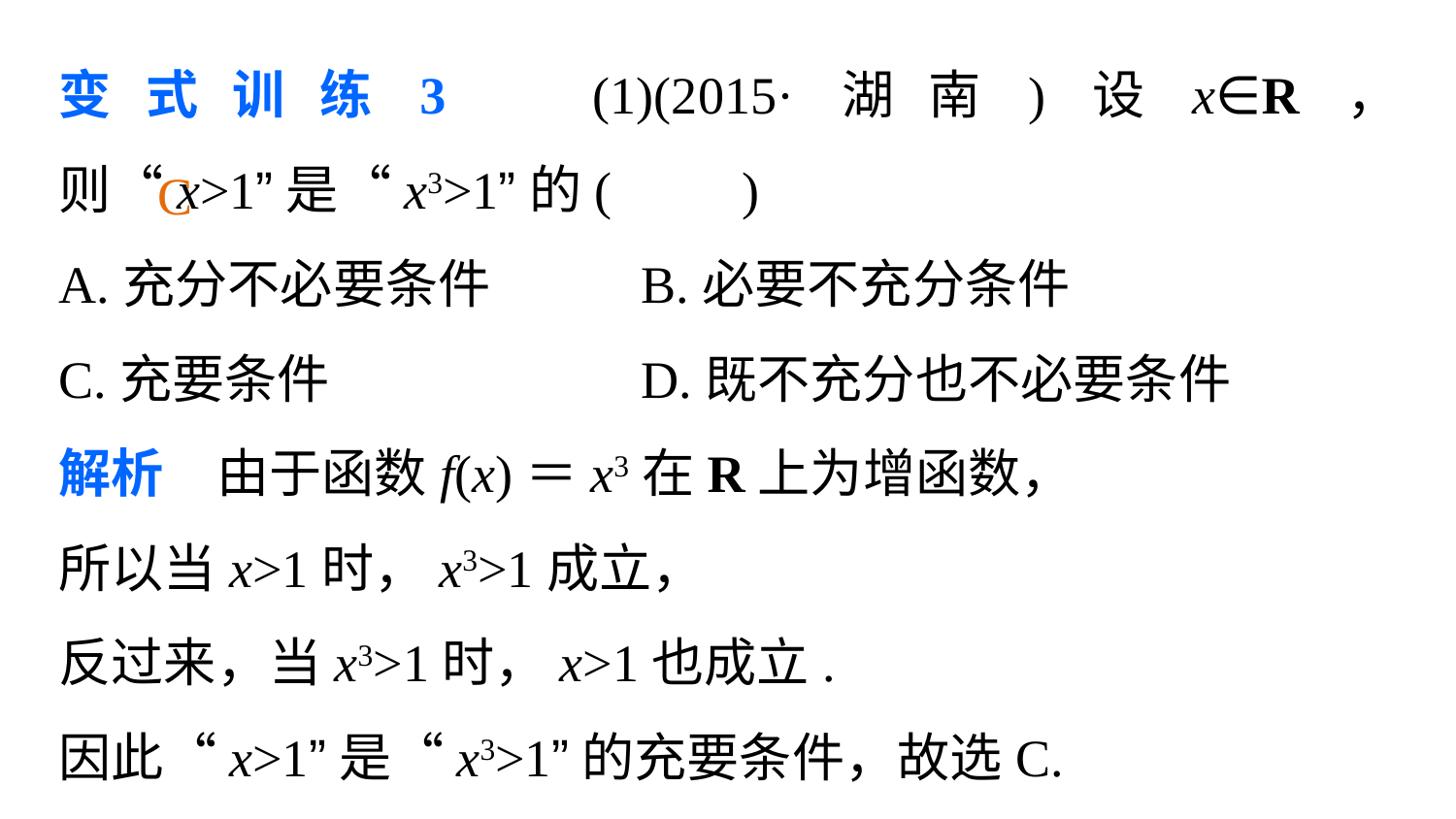

变式训练3　(1)(2015·湖南)设x∈R，则“x>1”是“x3>1”的(　　)
A.充分不必要条件  	B.必要不充分条件
C.充要条件  			D.既不充分也不必要条件
解析　由于函数f(x)＝x3在R上为增函数，
所以当x>1时，x3>1成立，
反过来，当x3>1时，x>1也成立.
因此“x>1”是“x3>1”的充要条件，故选C.
C